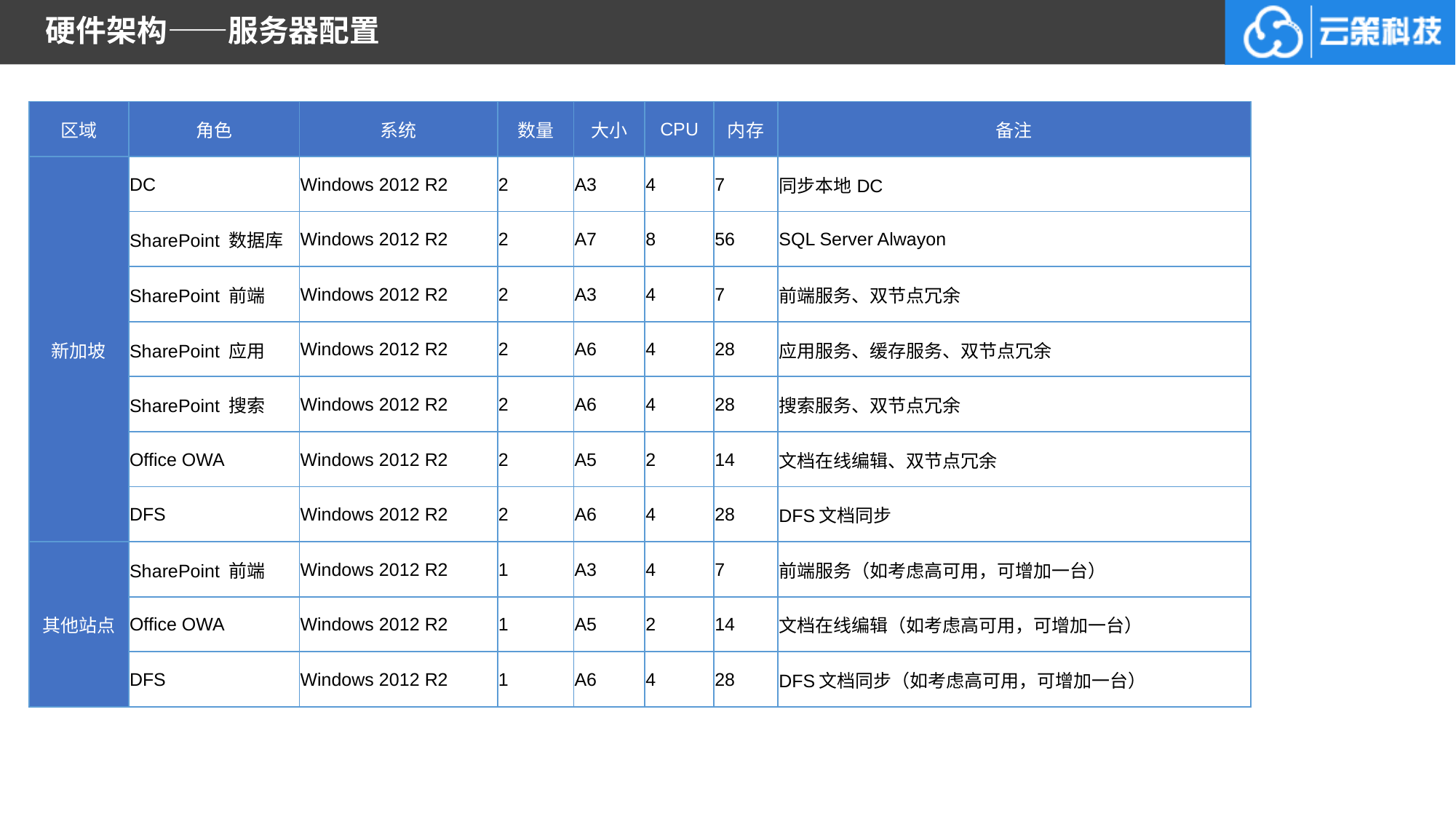

# 硬件架构——服务器配置
| 区域 | 角色 | 系统 | 数量 | 大小 | CPU | 内存 | 备注 |
| --- | --- | --- | --- | --- | --- | --- | --- |
| 新加坡 | DC | Windows 2012 R2 | 2 | A3 | 4 | 7 | 同步本地DC |
|  | SharePoint 数据库 | Windows 2012 R2 | 2 | A7 | 8 | 56 | SQL Server Alwayon |
|  | SharePoint 前端 | Windows 2012 R2 | 2 | A3 | 4 | 7 | 前端服务、双节点冗余 |
|  | SharePoint 应用 | Windows 2012 R2 | 2 | A6 | 4 | 28 | 应用服务、缓存服务、双节点冗余 |
|  | SharePoint 搜索 | Windows 2012 R2 | 2 | A6 | 4 | 28 | 搜索服务、双节点冗余 |
|  | Office OWA | Windows 2012 R2 | 2 | A5 | 2 | 14 | 文档在线编辑、双节点冗余 |
|  | DFS | Windows 2012 R2 | 2 | A6 | 4 | 28 | DFS文档同步 |
| 其他站点 | SharePoint 前端 | Windows 2012 R2 | 1 | A3 | 4 | 7 | 前端服务（如考虑高可用，可增加一台） |
|  | Office OWA | Windows 2012 R2 | 1 | A5 | 2 | 14 | 文档在线编辑（如考虑高可用，可增加一台） |
|  | DFS | Windows 2012 R2 | 1 | A6 | 4 | 28 | DFS文档同步（如考虑高可用，可增加一台） |